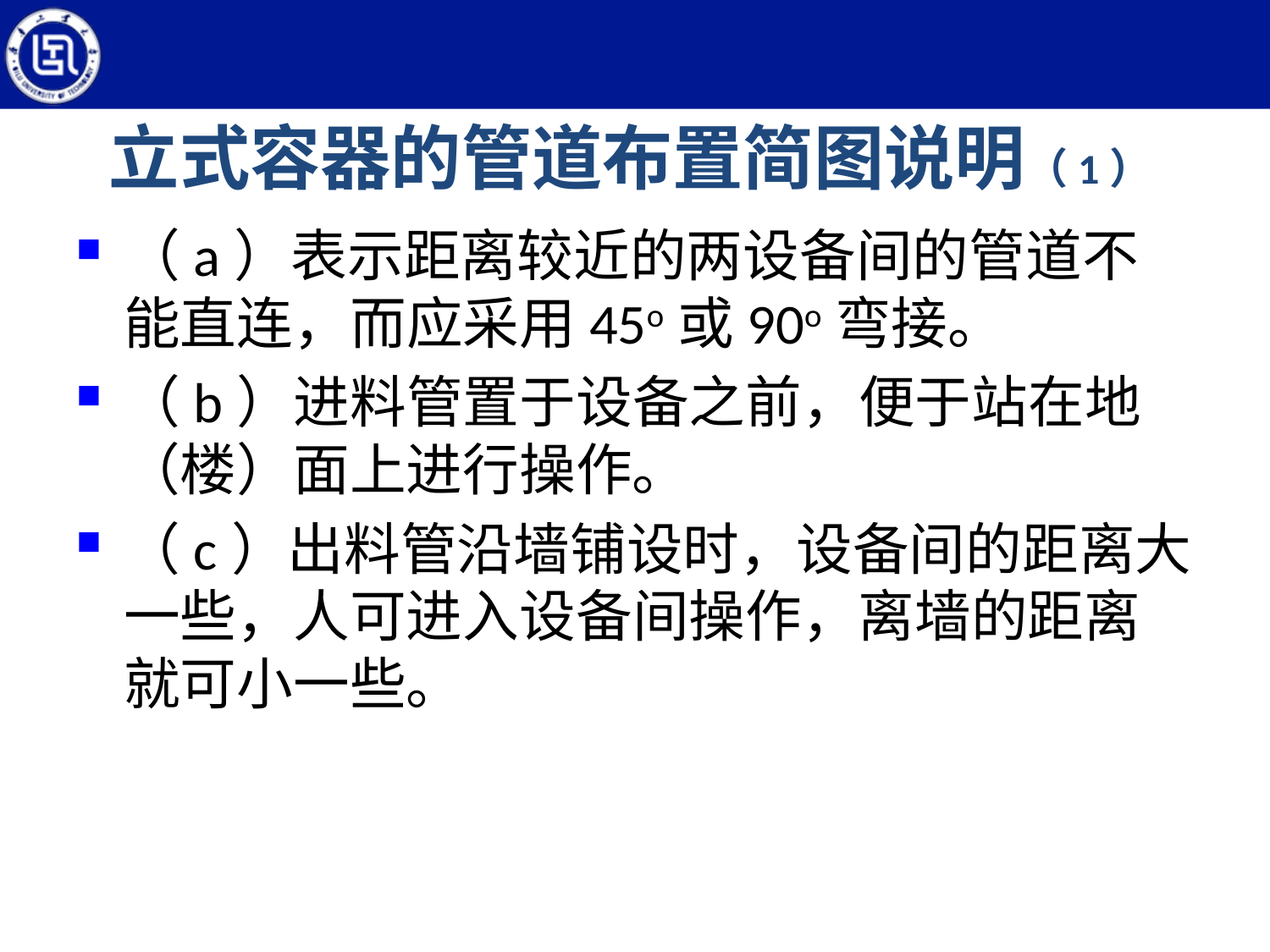

# 立式容器的管道布置简图说明（1）
（a）表示距离较近的两设备间的管道不能直连，而应采用45o或90o弯接。
（b）进料管置于设备之前，便于站在地（楼）面上进行操作。
（c）出料管沿墙铺设时，设备间的距离大一些，人可进入设备间操作，离墙的距离就可小一些。